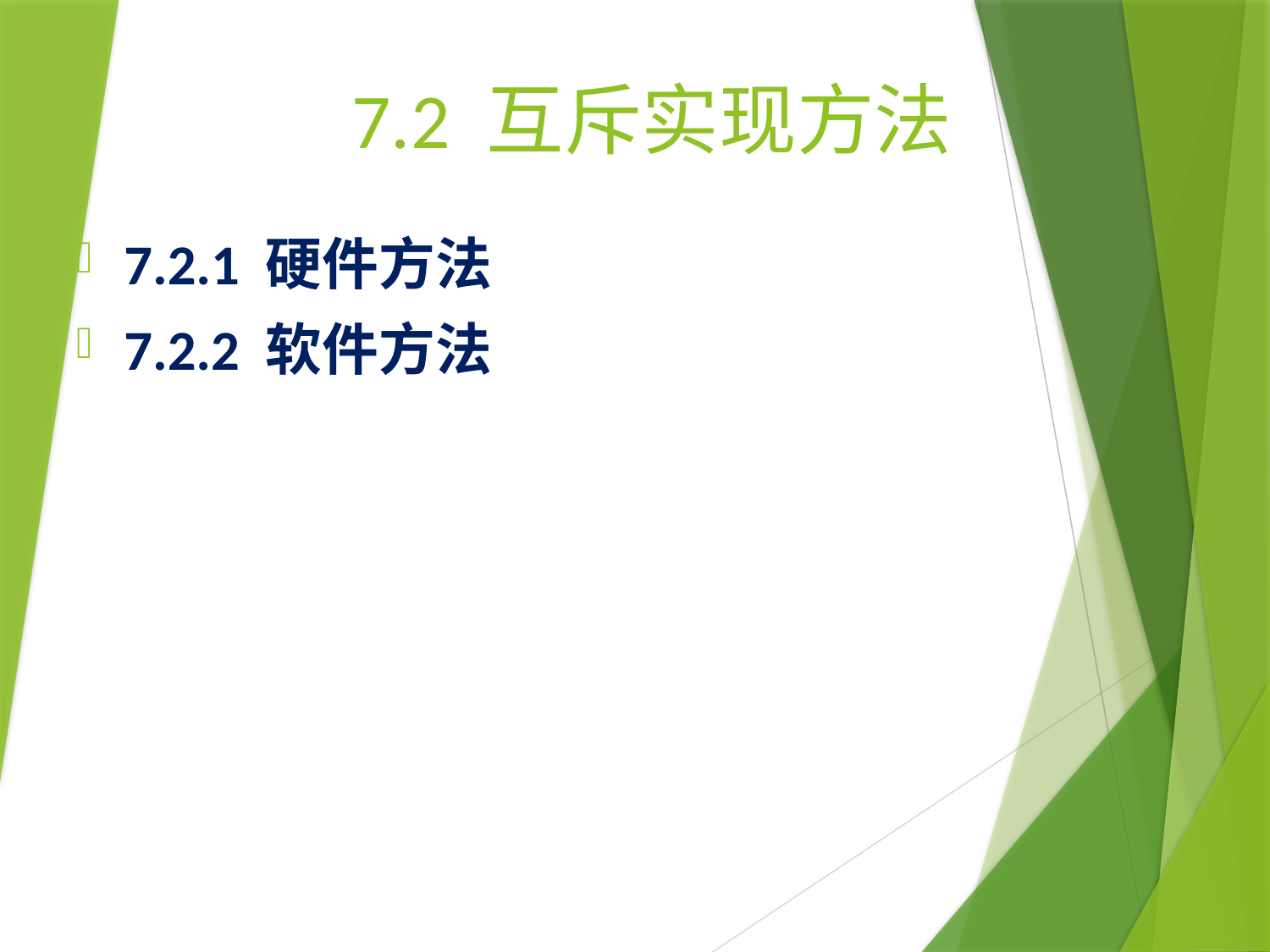

# 7.2 互斥实现方法
7.2.1 硬件方法
7.2.2 软件方法